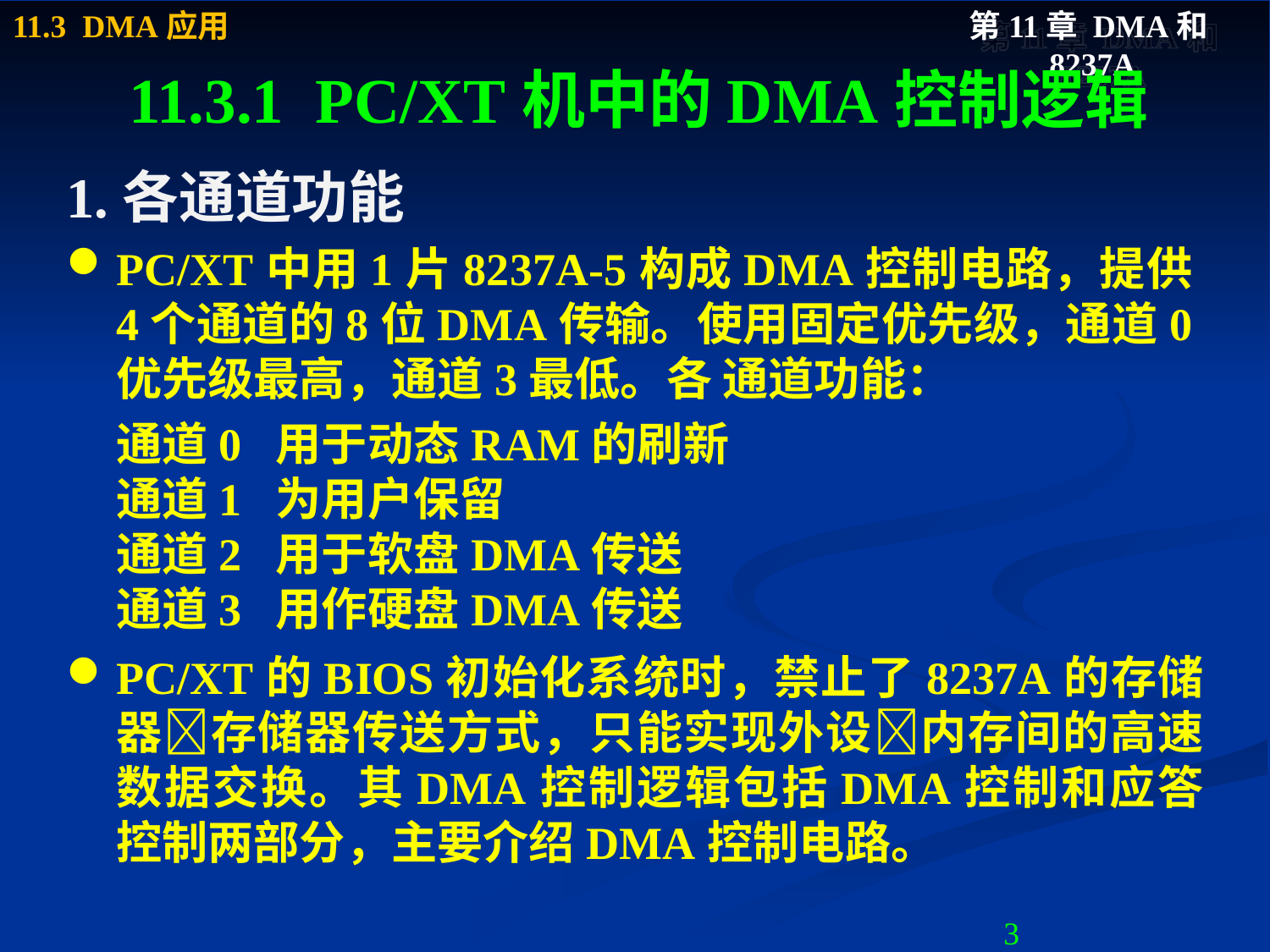

# 11.3.1  PC/XT机中的DMA控制逻辑
1.各通道功能
PC/XT中用1片8237A-5构成DMA控制电路，提供4个通道的8位DMA传输。使用固定优先级，通道0优先级最高，通道3最低。各 通道功能：
通道0  用于动态RAM的刷新
通道1  为用户保留
通道2  用于软盘DMA传送
通道3  用作硬盘DMA传送
PC/XT的BIOS初始化系统时，禁止了8237A的存储器−存储器传送方式，只能实现外设−内存间的高速数据交换。其DMA控制逻辑包括DMA控制和应答控制两部分，主要介绍DMA控制电路。